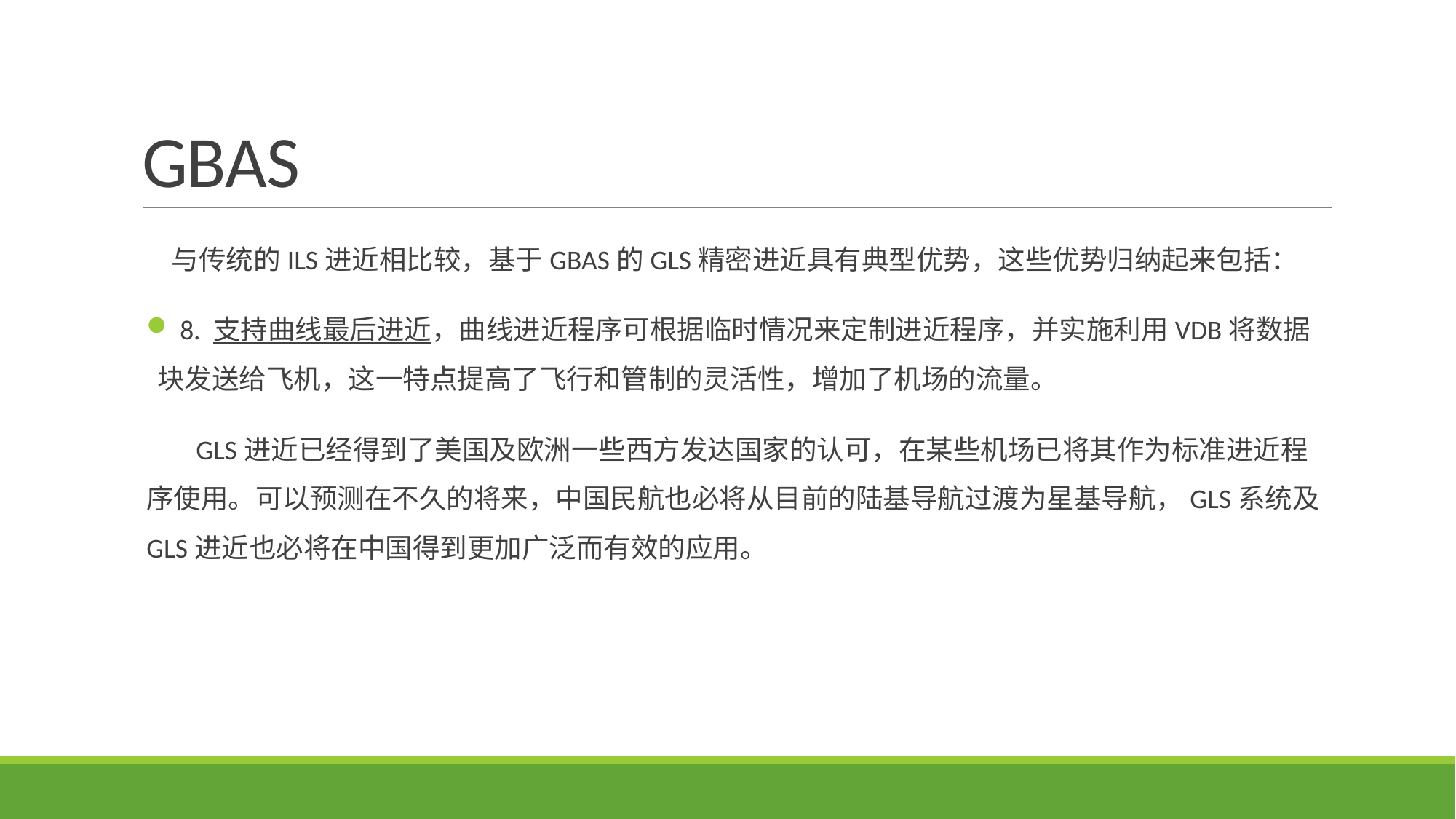

# GBAS
   与传统的ILS进近相比较，基于GBAS的GLS精密进近具有典型优势，这些优势归纳起来包括：
 8. 支持曲线最后进近，曲线进近程序可根据临时情况来定制进近程序，并实施利用VDB将数据块发送给飞机，这一特点提高了飞行和管制的灵活性，增加了机场的流量。
        GLS进近已经得到了美国及欧洲一些西方发达国家的认可，在某些机场已将其作为标准进近程序使用。可以预测在不久的将来，中国民航也必将从目前的陆基导航过渡为星基导航，GLS系统及GLS进近也必将在中国得到更加广泛而有效的应用。